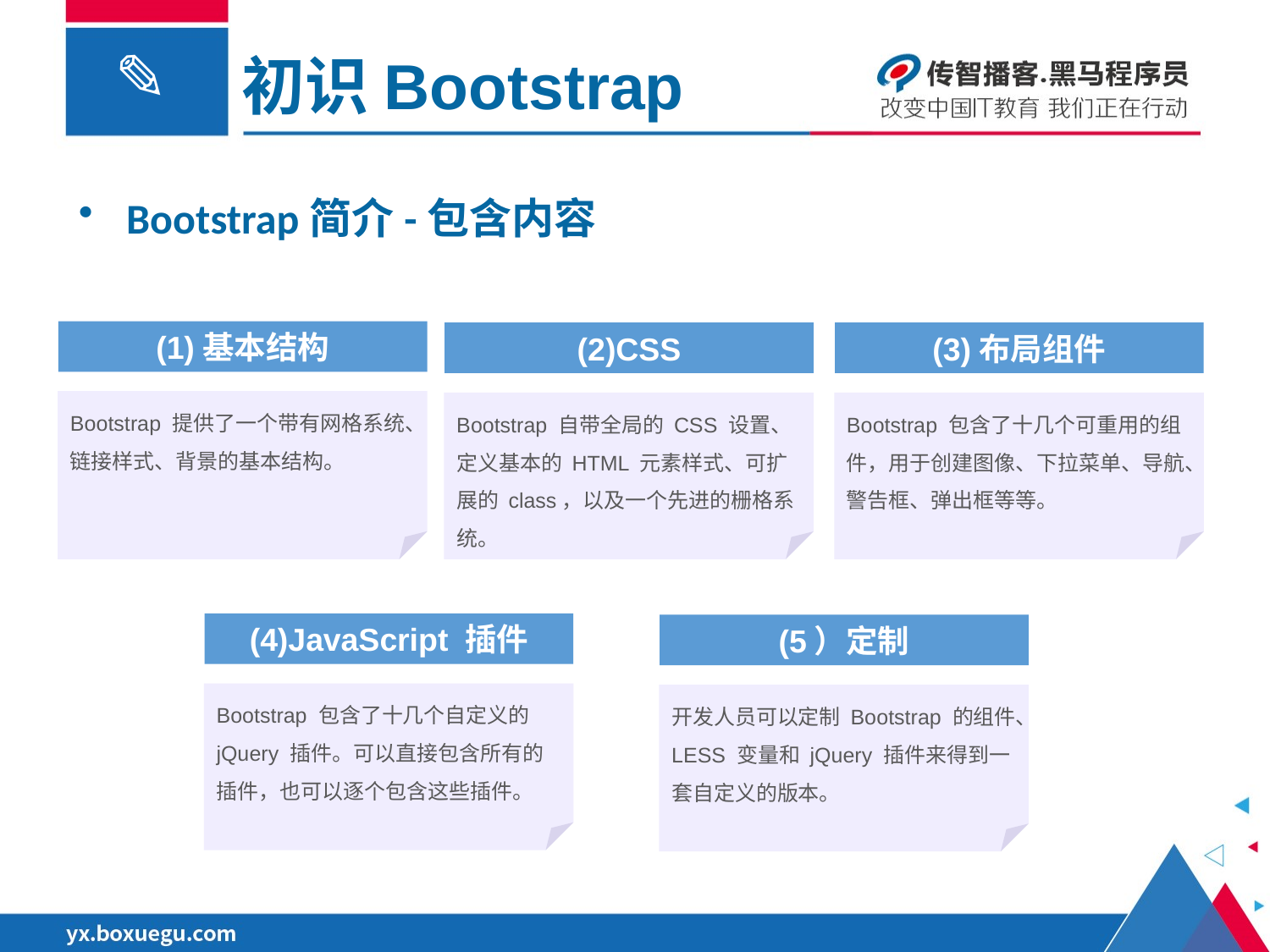

初识Bootstrap
Bootstrap简介-包含内容
(1)基本结构
(2)CSS
(3)布局组件
Bootstrap 提供了一个带有网格系统、链接样式、背景的基本结构。
Bootstrap 自带全局的 CSS 设置、定义基本的 HTML 元素样式、可扩展的 class，以及一个先进的栅格系统。

Bootstrap 包含了十几个可重用的组件，用于创建图像、下拉菜单、导航、警告框、弹出框等等。

(4)JavaScript 插件
(5）定制
Bootstrap 包含了十几个自定义的 jQuery 插件。可以直接包含所有的插件，也可以逐个包含这些插件。

开发人员可以定制 Bootstrap 的组件、LESS 变量和 jQuery 插件来得到一套自定义的版本。